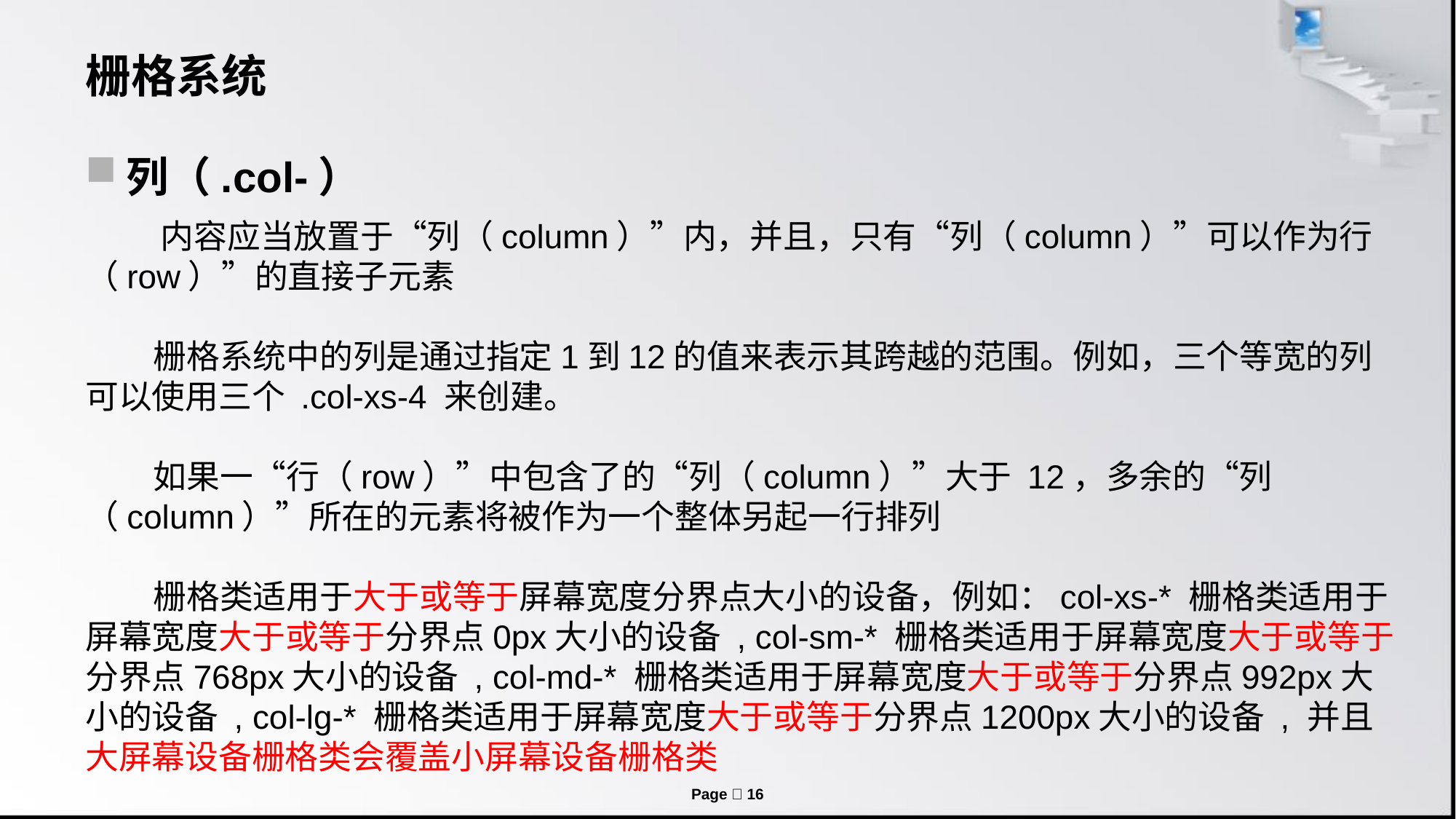

# 栅格系统
列（.col-）
         内容应当放置于“列（column）”内，并且，只有“列（column）”可以作为行（row）”的直接子元素

        栅格系统中的列是通过指定1到12的值来表示其跨越的范围。例如，三个等宽的列可以使用三个 .col-xs-4 来创建。

        如果一“行（row）”中包含了的“列（column）”大于 12，多余的“列（column）”所在的元素将被作为一个整体另起一行排列

        栅格类适用于大于或等于屏幕宽度分界点大小的设备，例如：col-xs-* 栅格类适用于屏幕宽度大于或等于分界点0px大小的设备 , col-sm-* 栅格类适用于屏幕宽度大于或等于分界点768px大小的设备 , col-md-* 栅格类适用于屏幕宽度大于或等于分界点992px大小的设备 , col-lg-* 栅格类适用于屏幕宽度大于或等于分界点1200px大小的设备 , 并且大屏幕设备栅格类会覆盖小屏幕设备栅格类